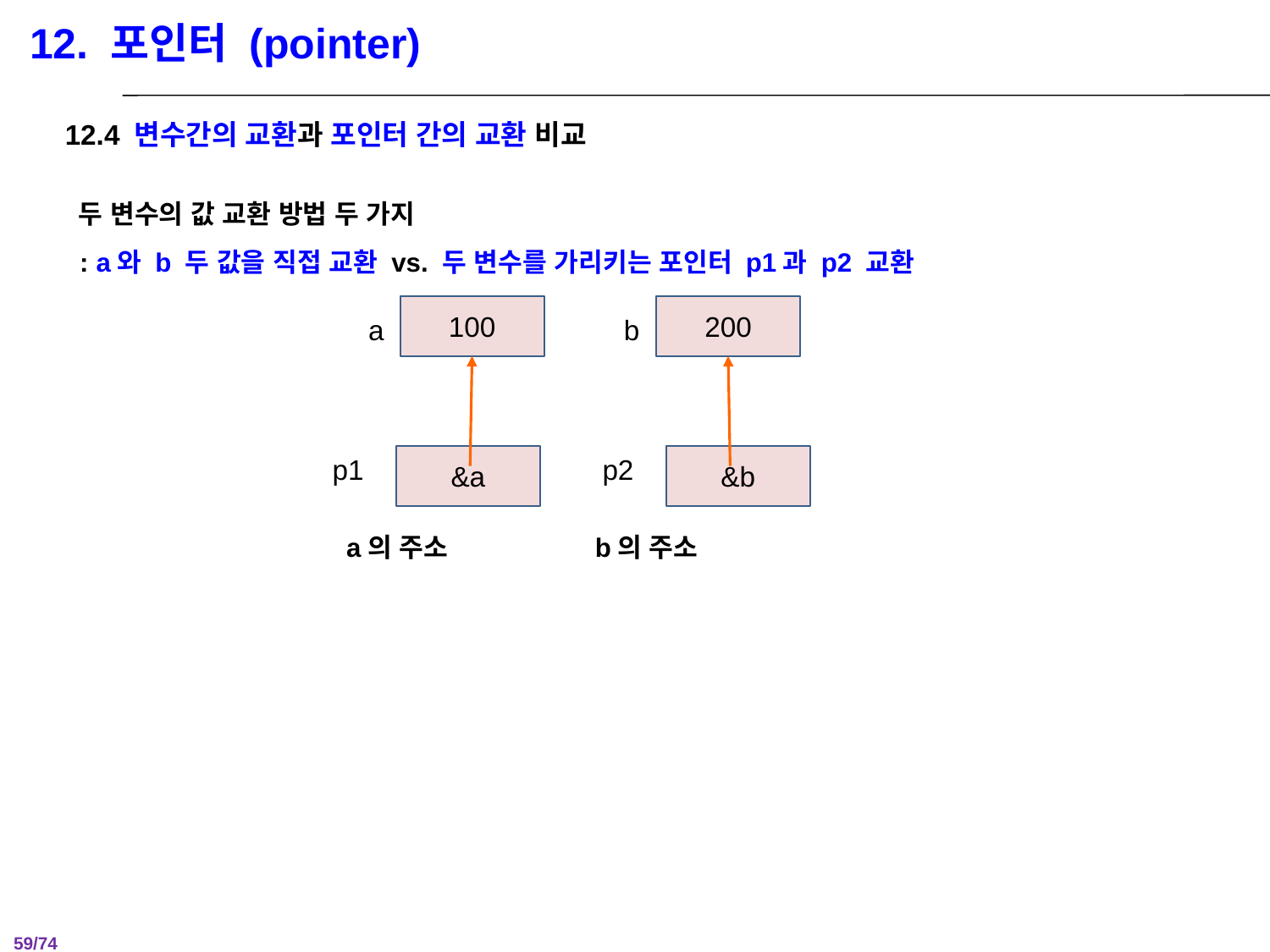

12. 포인터 (pointer)

12.4 변수간의 교환과 포인터 간의 교환 비교

 두 변수의 값 교환 방법 두 가지
  : a와 b 두 값을 직접 교환 vs. 두 변수를 가리키는 포인터 p1과 p2 교환

                                      a의 주소                   b의 주소
100
200
a
b
p1
&a
p2
&b